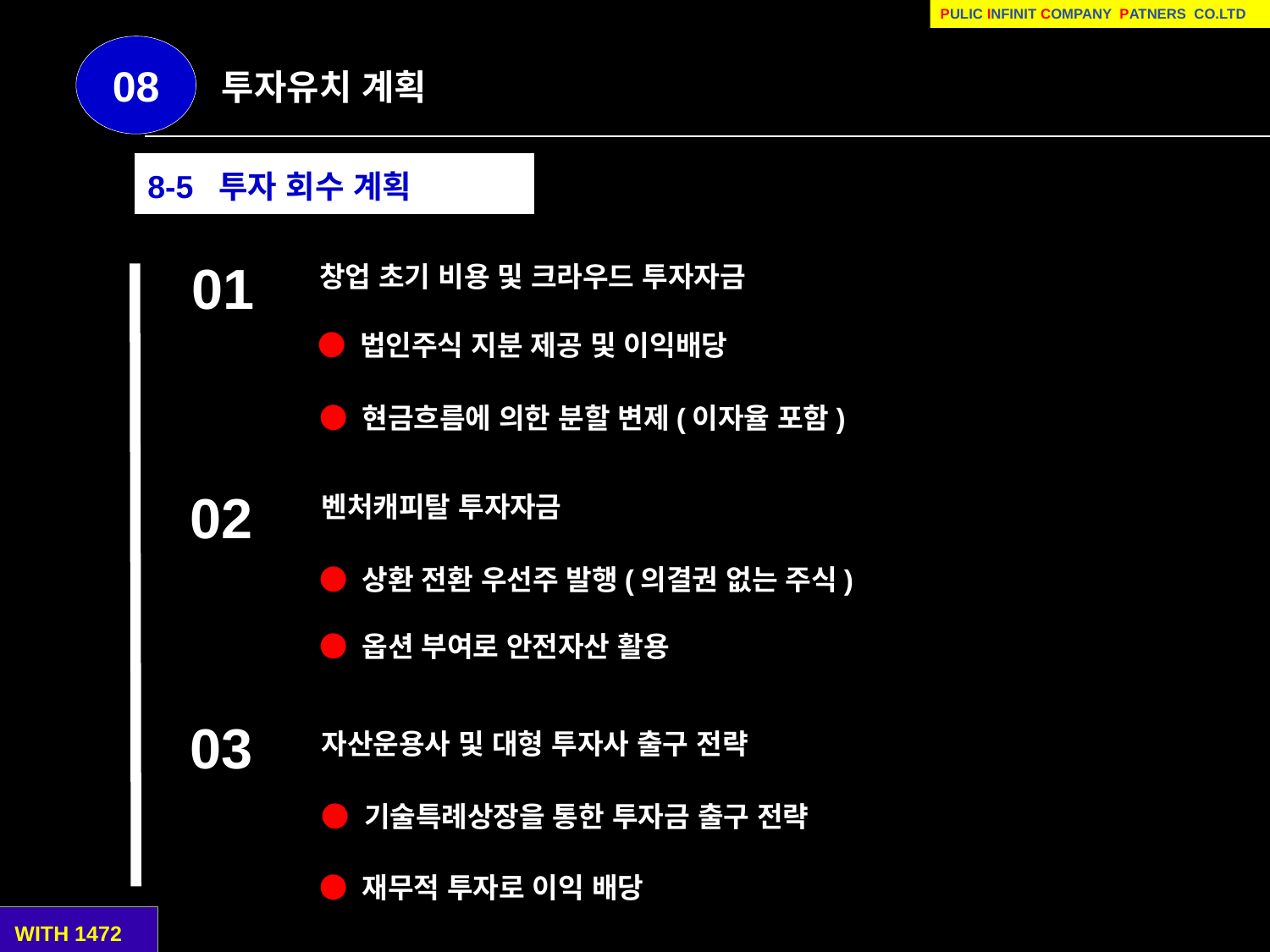

Pulic infinit company  patnerS  co.lTd
08
투자유치 계획
8-5  투자 회수 계획
01
창업 초기 비용 및 크라우드 투자자금
● 법인주식 지분 제공 및 이익배당
● 현금흐름에 의한 분할 변제(이자율 포함)
02
벤처캐피탈 투자자금
● 상환 전환 우선주 발행(의결권 없는 주식)
● 옵션 부여로 안전자산 활용
03
자산운용사 및 대형 투자사 출구 전략
● 기술특례상장을 통한 투자금 출구 전략
● 재무적 투자로 이익 배당
 WITH 1472